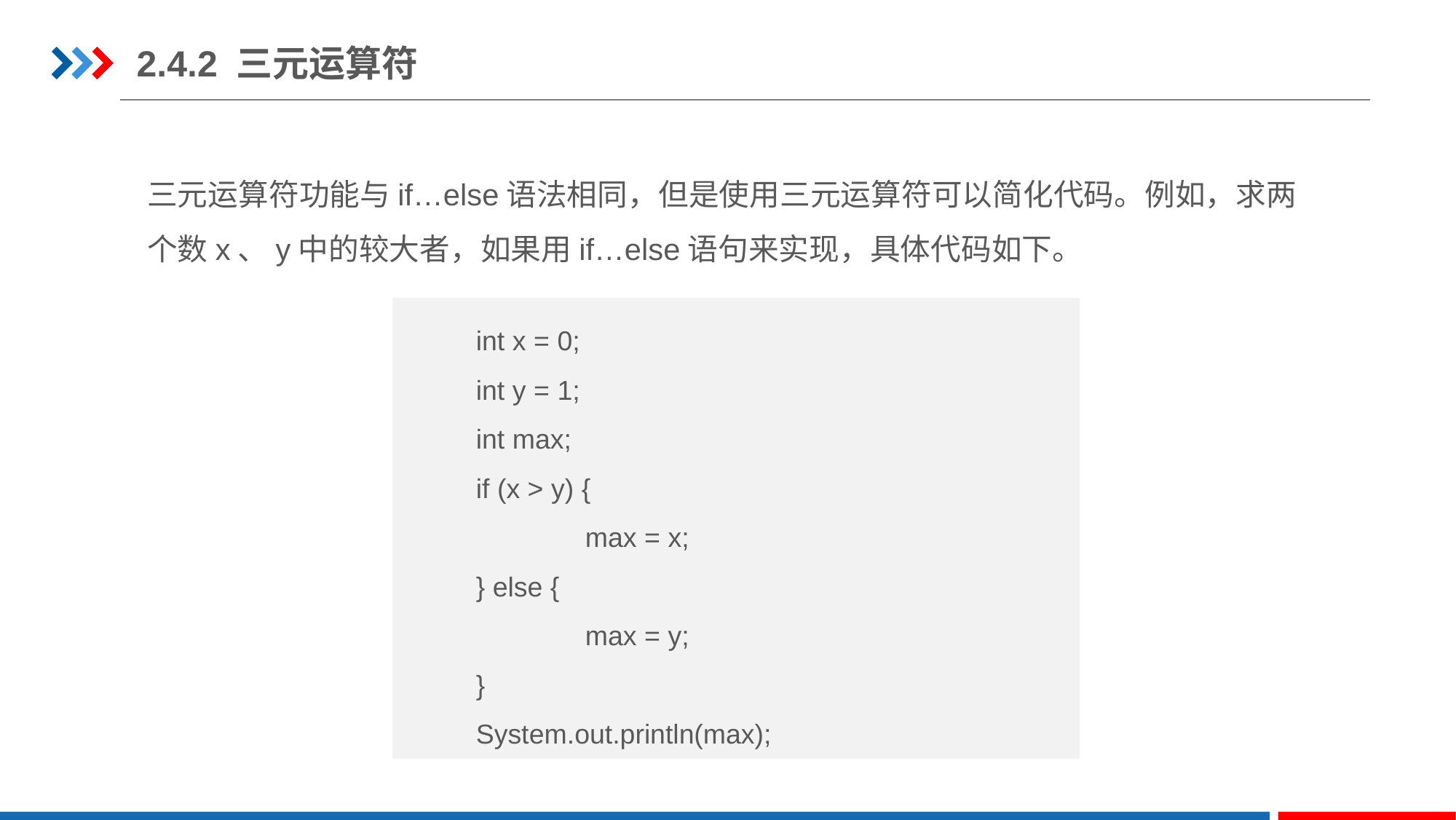

2.4.2 三元运算符
三元运算符功能与if…else语法相同，但是使用三元运算符可以简化代码。例如，求两个数x、y中的较大者，如果用if…else语句来实现，具体代码如下。
int x = 0;
int y = 1;
int max;
if (x > y) {
	max = x;
} else {
	max = y;
}
System.out.println(max);